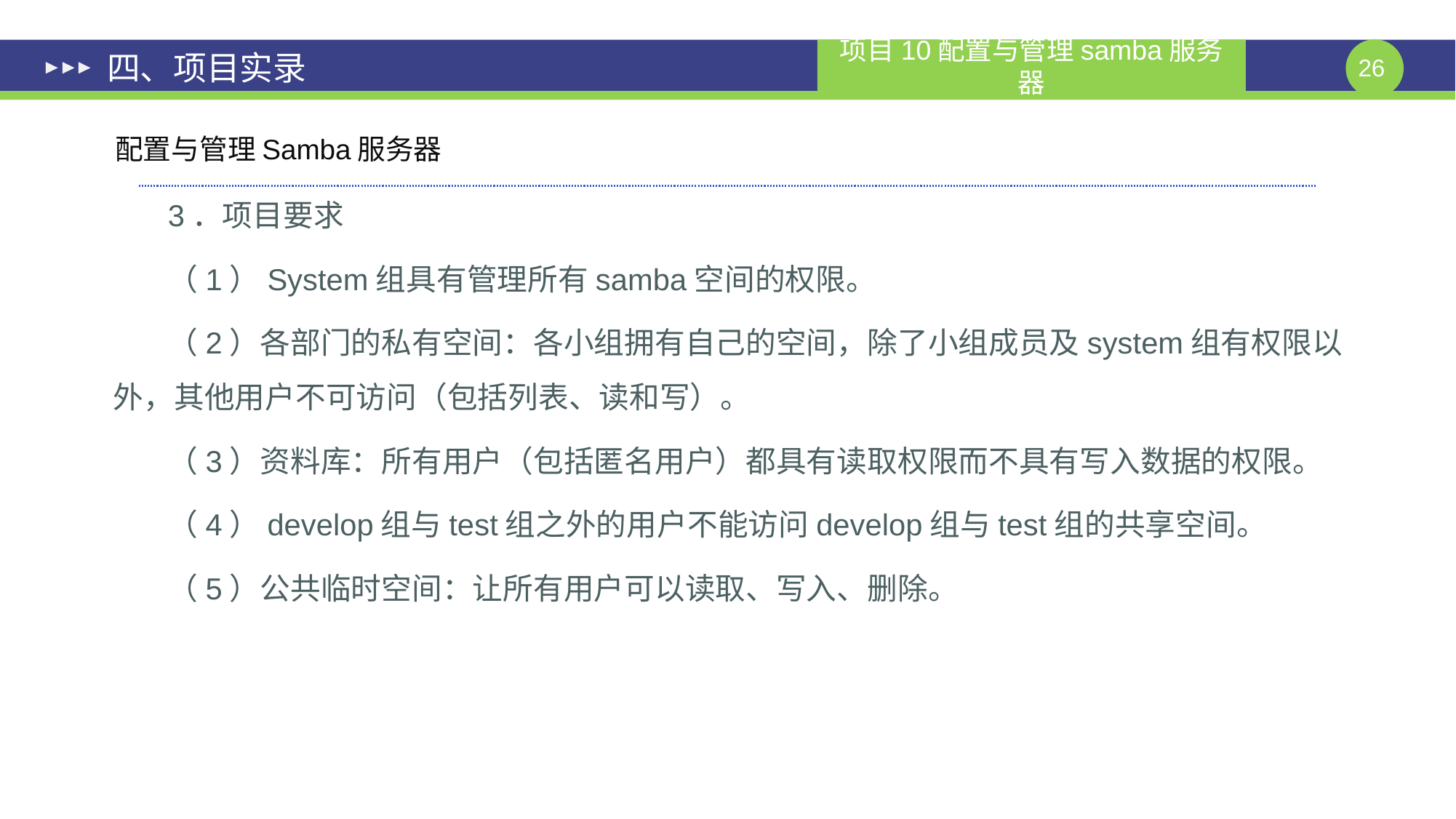

# 四、项目实录
配置与管理Samba服务器
3．项目要求
（1）System组具有管理所有samba空间的权限。
（2）各部门的私有空间：各小组拥有自己的空间，除了小组成员及system组有权限以外，其他用户不可访问（包括列表、读和写）。
（3）资料库：所有用户（包括匿名用户）都具有读取权限而不具有写入数据的权限。
（4）develop组与test组之外的用户不能访问develop组与test组的共享空间。
（5）公共临时空间：让所有用户可以读取、写入、删除。